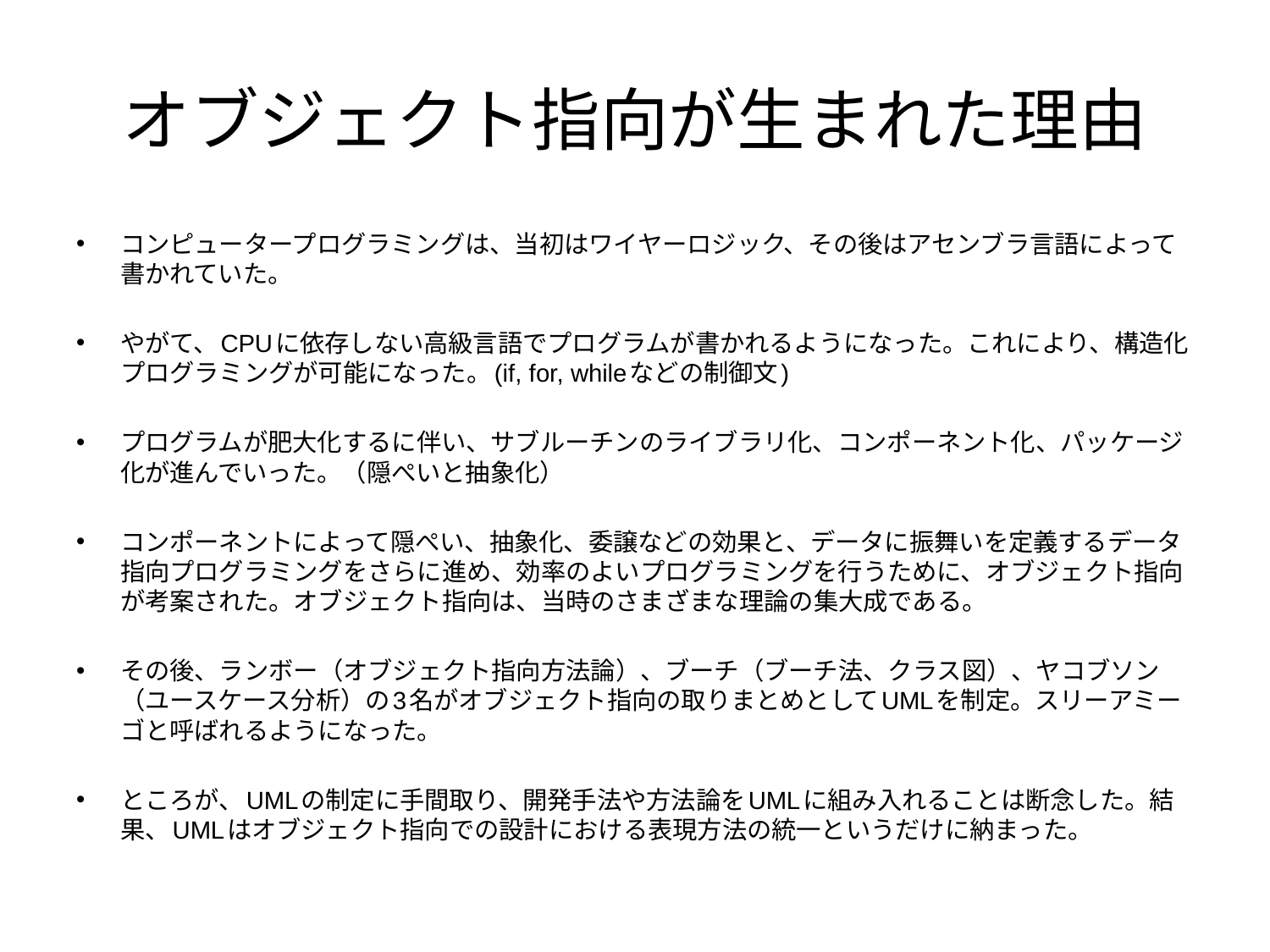

# オブジェクト指向が生まれた理由
コンピュータープログラミングは、当初はワイヤーロジック、その後はアセンブラ言語によって書かれていた。

やがて、CPUに依存しない高級言語でプログラムが書かれるようになった。これにより、構造化プログラミングが可能になった。(if, for, whileなどの制御文)

プログラムが肥大化するに伴い、サブルーチンのライブラリ化、コンポーネント化、パッケージ化が進んでいった。（隠ぺいと抽象化）

コンポーネントによって隠ぺい、抽象化、委譲などの効果と、データに振舞いを定義するデータ指向プログラミングをさらに進め、効率のよいプログラミングを行うために、オブジェクト指向が考案された。オブジェクト指向は、当時のさまざまな理論の集大成である。

その後、ランボー（オブジェクト指向方法論）、ブーチ（ブーチ法、クラス図）、ヤコブソン（ユースケース分析）の3名がオブジェクト指向の取りまとめとしてUMLを制定。スリーアミーゴと呼ばれるようになった。

ところが、UMLの制定に手間取り、開発手法や方法論をUMLに組み入れることは断念した。結果、UMLはオブジェクト指向での設計における表現方法の統一というだけに納まった。